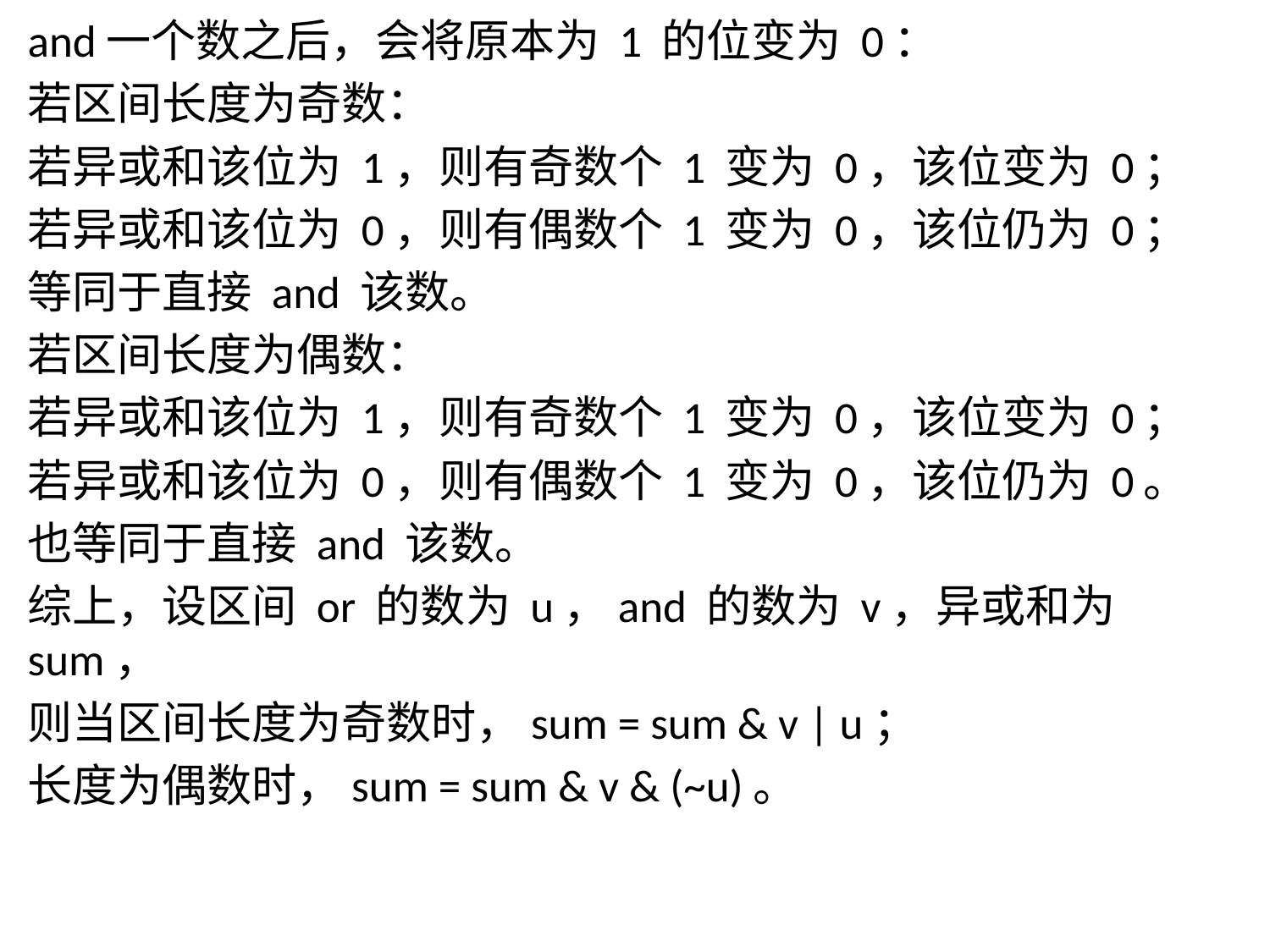

and一个数之后，会将原本为 1 的位变为 0：
若区间长度为奇数：
若异或和该位为 1，则有奇数个 1 变为 0，该位变为 0；
若异或和该位为 0，则有偶数个 1 变为 0，该位仍为 0；
等同于直接 and 该数。
若区间长度为偶数：
若异或和该位为 1，则有奇数个 1 变为 0，该位变为 0；
若异或和该位为 0，则有偶数个 1 变为 0，该位仍为 0。
也等同于直接 and 该数。
综上，设区间 or 的数为 u，and 的数为 v，异或和为 sum，
则当区间长度为奇数时，sum = sum & v | u；
长度为偶数时，sum = sum & v & (~u)。